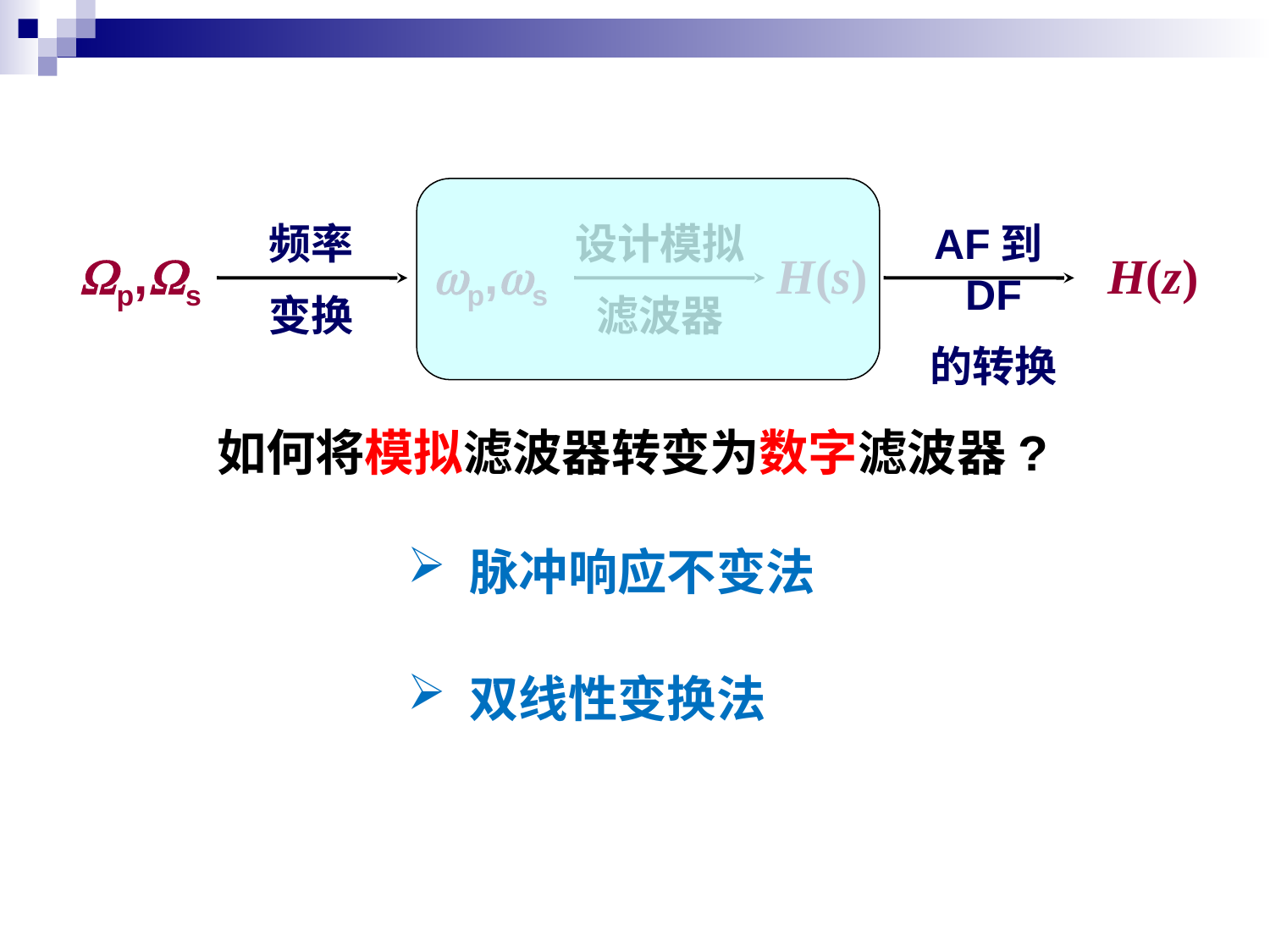

频率
变换
设计模拟
滤波器
AF到DF
的转换
Ωp,Ωs
ωp,ωs
H(s)
H(z)

如何将模拟滤波器转变为数字滤波器?
 脉冲响应不变法
 双线性变换法